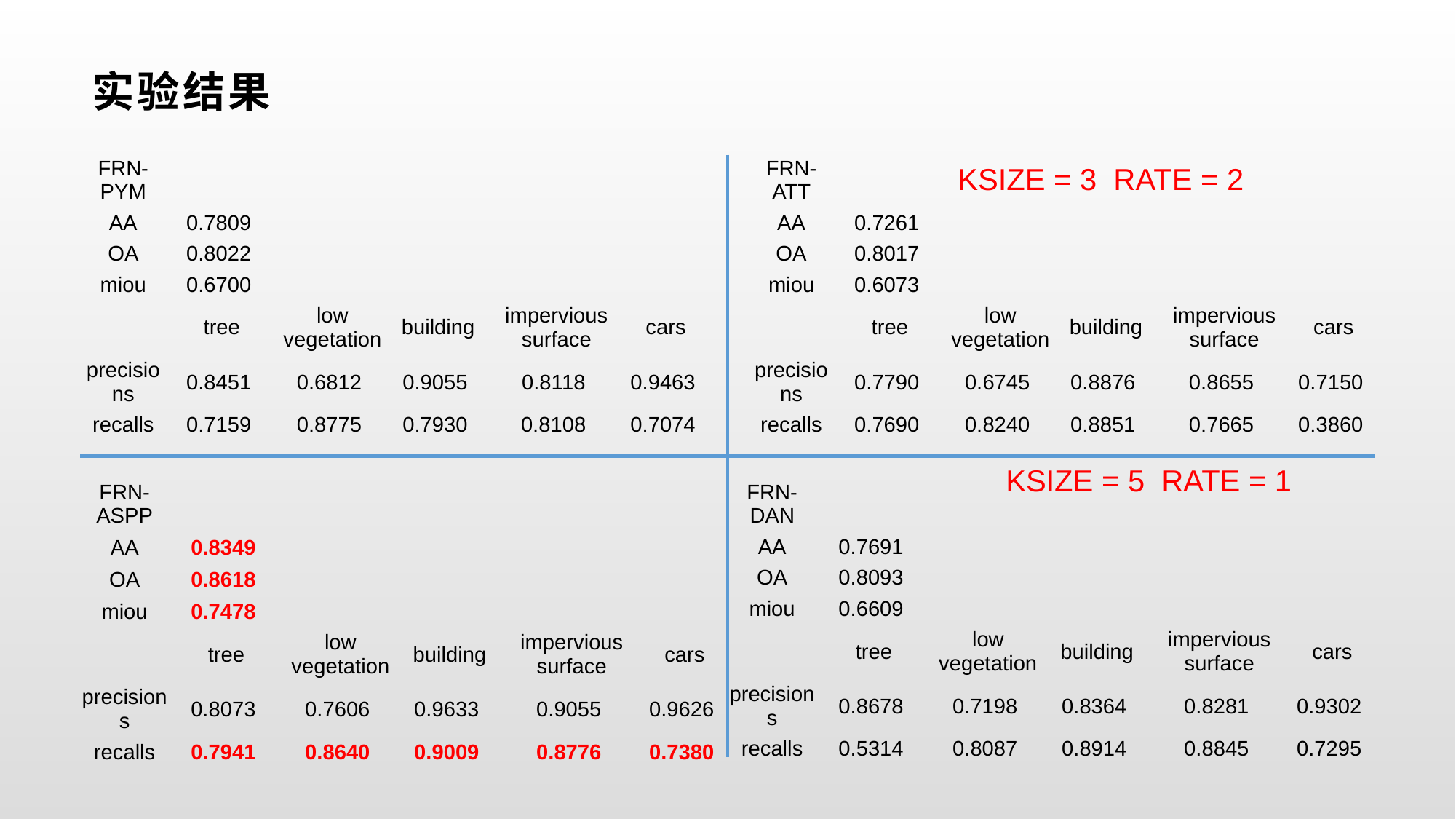

# 实验结果

| FRN-PYM |  |  |  |  |  |
| --- | --- | --- | --- | --- | --- |
| AA | 0.7809 |  |  |  |  |
| OA | 0.8022 |  |  |  |  |
| miou | 0.6700 |  |  |  |  |
|  | tree | low vegetation | building | impervious surface | cars |
| precisions | 0.8451 | 0.6812 | 0.9055 | 0.8118 | 0.9463 |
| recalls | 0.7159 | 0.8775 | 0.7930 | 0.8108 | 0.7074 |
| FRN-ATT |  |  |  |  |  |
| --- | --- | --- | --- | --- | --- |
| AA | 0.7261 |  |  |  |  |
| OA | 0.8017 |  |  |  |  |
| miou | 0.6073 |  |  |  |  |
|  | tree | low vegetation | building | impervious surface | cars |
| precisions | 0.7790 | 0.6745 | 0.8876 | 0.8655 | 0.7150 |
| recalls | 0.7690 | 0.8240 | 0.8851 | 0.7665 | 0.3860 |
KSIZE = 3  RATE = 2
KSIZE = 5  RATE = 1
| FRN-ASPP |  |  |  |  |  |
| --- | --- | --- | --- | --- | --- |
| AA | 0.8349 |  |  |  |  |
| OA | 0.8618 |  |  |  |  |
| miou | 0.7478 |  |  |  |  |
|  | tree | low vegetation | building | impervious surface | cars |
| precisions | 0.8073 | 0.7606 | 0.9633 | 0.9055 | 0.9626 |
| recalls | 0.7941 | 0.8640 | 0.9009 | 0.8776 | 0.7380 |
| FRN-DAN |  |  |  |  |  |
| --- | --- | --- | --- | --- | --- |
| AA | 0.7691 |  |  |  |  |
| OA | 0.8093 |  |  |  |  |
| miou | 0.6609 |  |  |  |  |
|  | tree | low vegetation | building | impervious surface | cars |
| precisions | 0.8678 | 0.7198 | 0.8364 | 0.8281 | 0.9302 |
| recalls | 0.5314 | 0.8087 | 0.8914 | 0.8845 | 0.7295 |